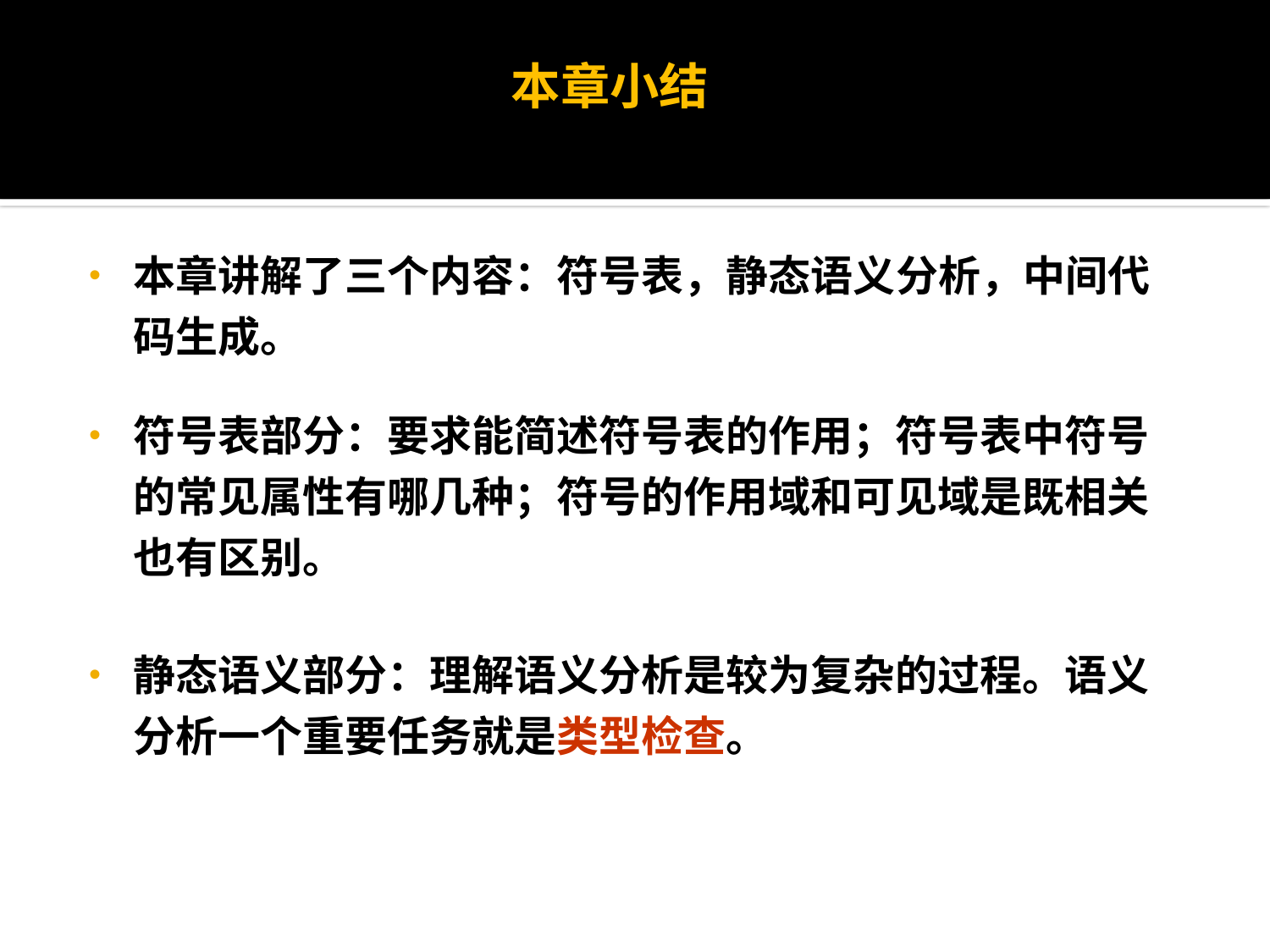

本章小结
本章讲解了三个内容：符号表，静态语义分析，中间代码生成。
符号表部分：要求能简述符号表的作用；符号表中符号的常见属性有哪几种；符号的作用域和可见域是既相关也有区别。
静态语义部分：理解语义分析是较为复杂的过程。语义分析一个重要任务就是类型检查。